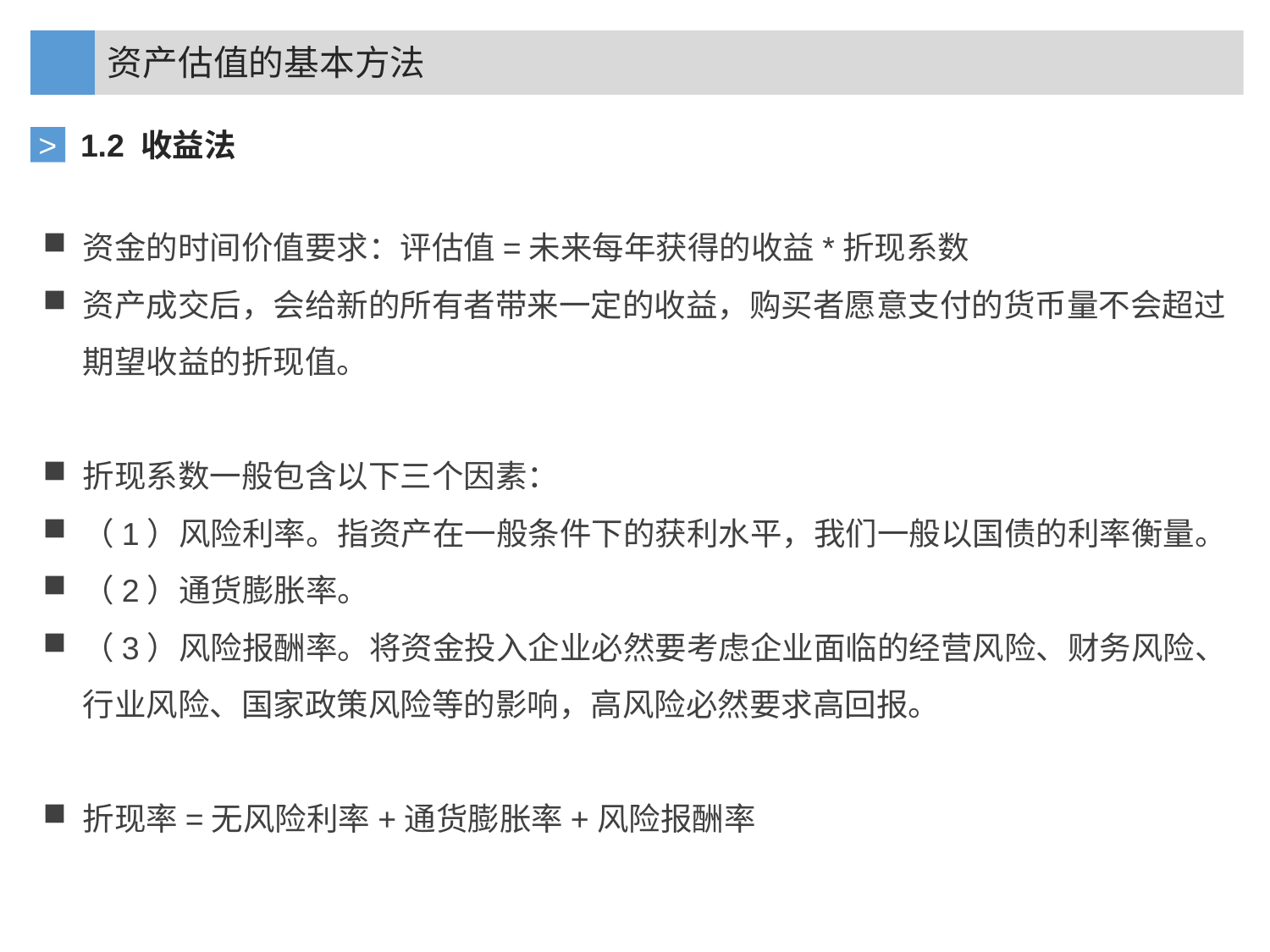

资产估值的基本方法
1.2 收益法
>
资金的时间价值要求：评估值=未来每年获得的收益*折现系数
资产成交后，会给新的所有者带来一定的收益，购买者愿意支付的货币量不会超过期望收益的折现值。

折现系数一般包含以下三个因素：
（1）风险利率。指资产在一般条件下的获利水平，我们一般以国债的利率衡量。
（2）通货膨胀率。
（3）风险报酬率。将资金投入企业必然要考虑企业面临的经营风险、财务风险、行业风险、国家政策风险等的影响，高风险必然要求高回报。

折现率=无风险利率+通货膨胀率+风险报酬率